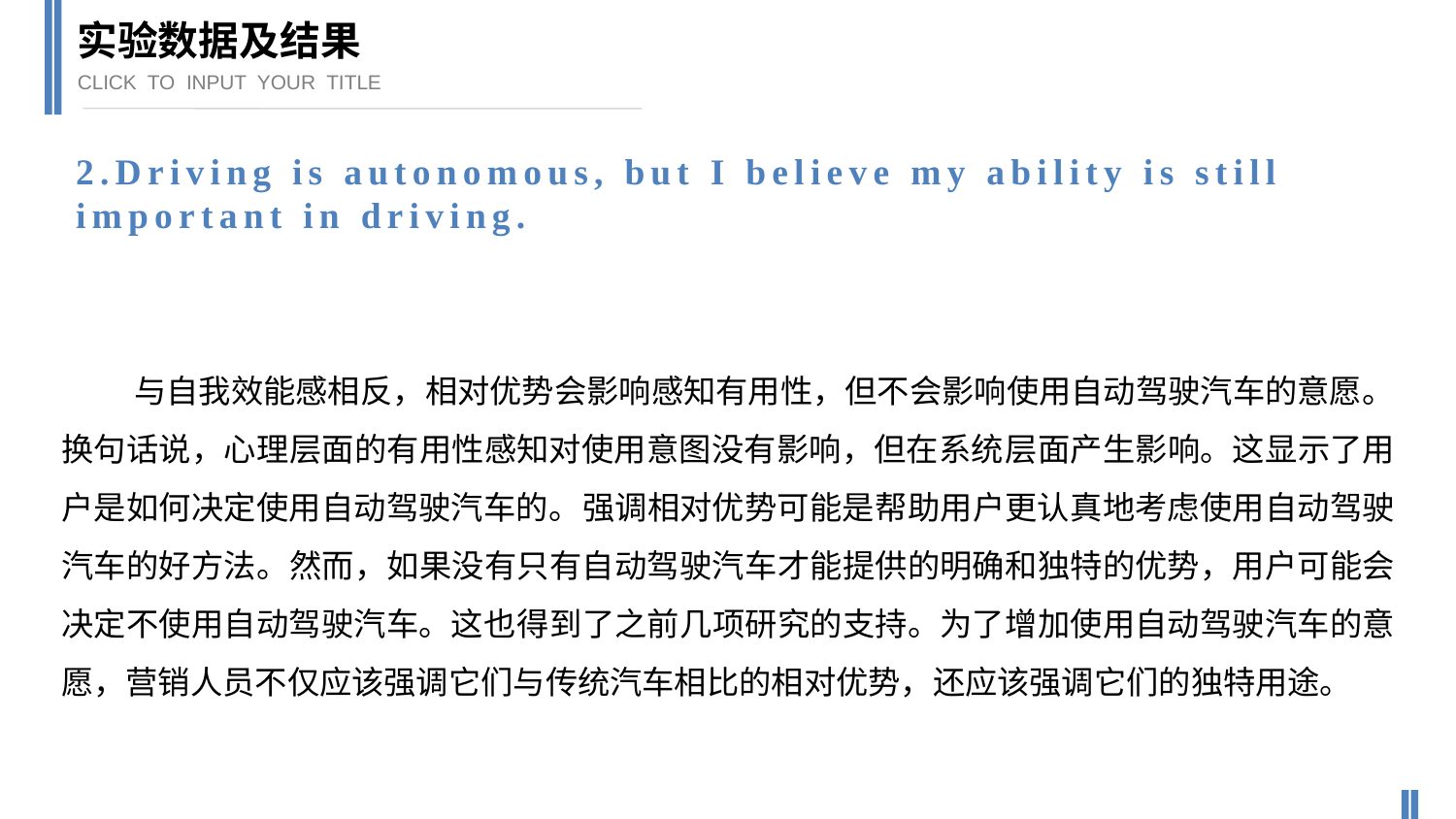

实验数据及结果
CLICK  TO  INPUT  YOUR  TITLE
2.Driving is autonomous, but I believe my ability is still important in driving.
与自我效能感相反，相对优势会影响感知有用性，但不会影响使用自动驾驶汽车的意愿。换句话说，心理层面的有用性感知对使用意图没有影响，但在系统层面产生影响。这显示了用户是如何决定使用自动驾驶汽车的。强调相对优势可能是帮助用户更认真地考虑使用自动驾驶汽车的好方法。然而，如果没有只有自动驾驶汽车才能提供的明确和独特的优势，用户可能会决定不使用自动驾驶汽车。这也得到了之前几项研究的支持。为了增加使用自动驾驶汽车的意愿，营销人员不仅应该强调它们与传统汽车相比的相对优势，还应该强调它们的独特用途。